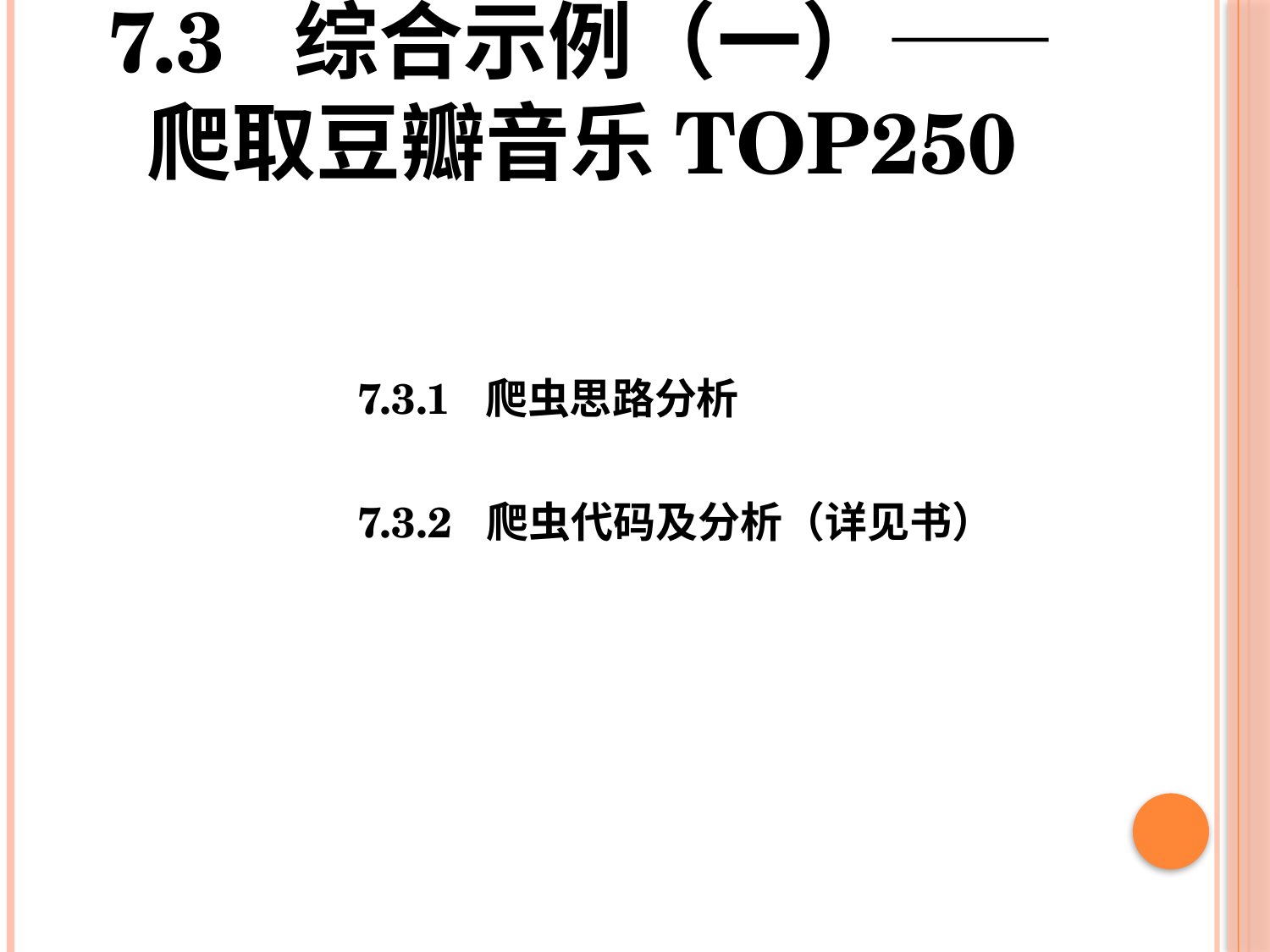

# 7.3  综合示例（一）——爬取豆瓣音乐top250
7.3.1  爬虫思路分析

7.3.2  爬虫代码及分析（详见书）